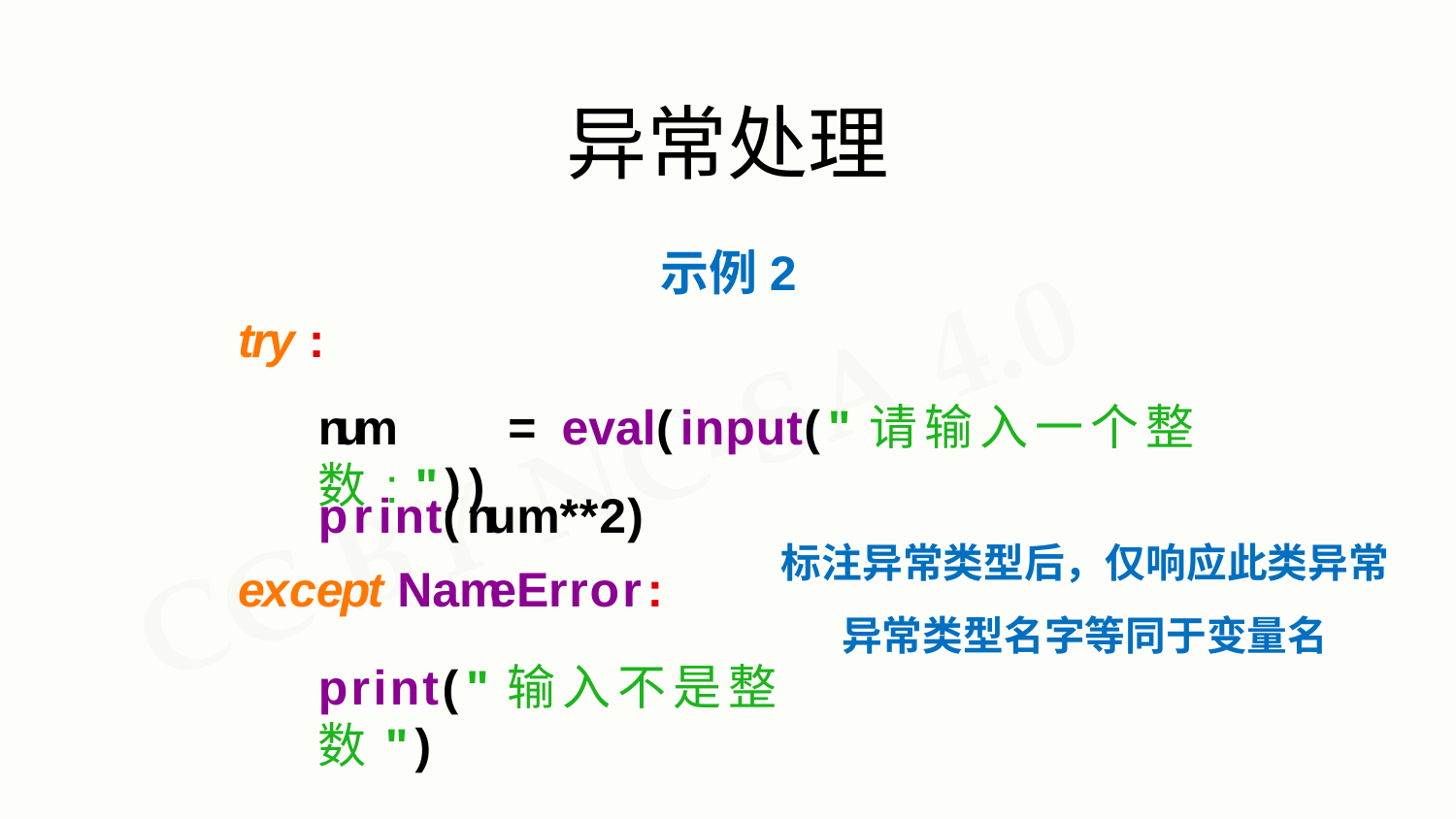

# 异常处理
示例2
try :
num	=	eval(input("请输入一个整数: "))

print(num**2)
标注异常类型后，仅响应此类异常 异常类型名字等同于变量名
except NameError:
print("输入不是整数")